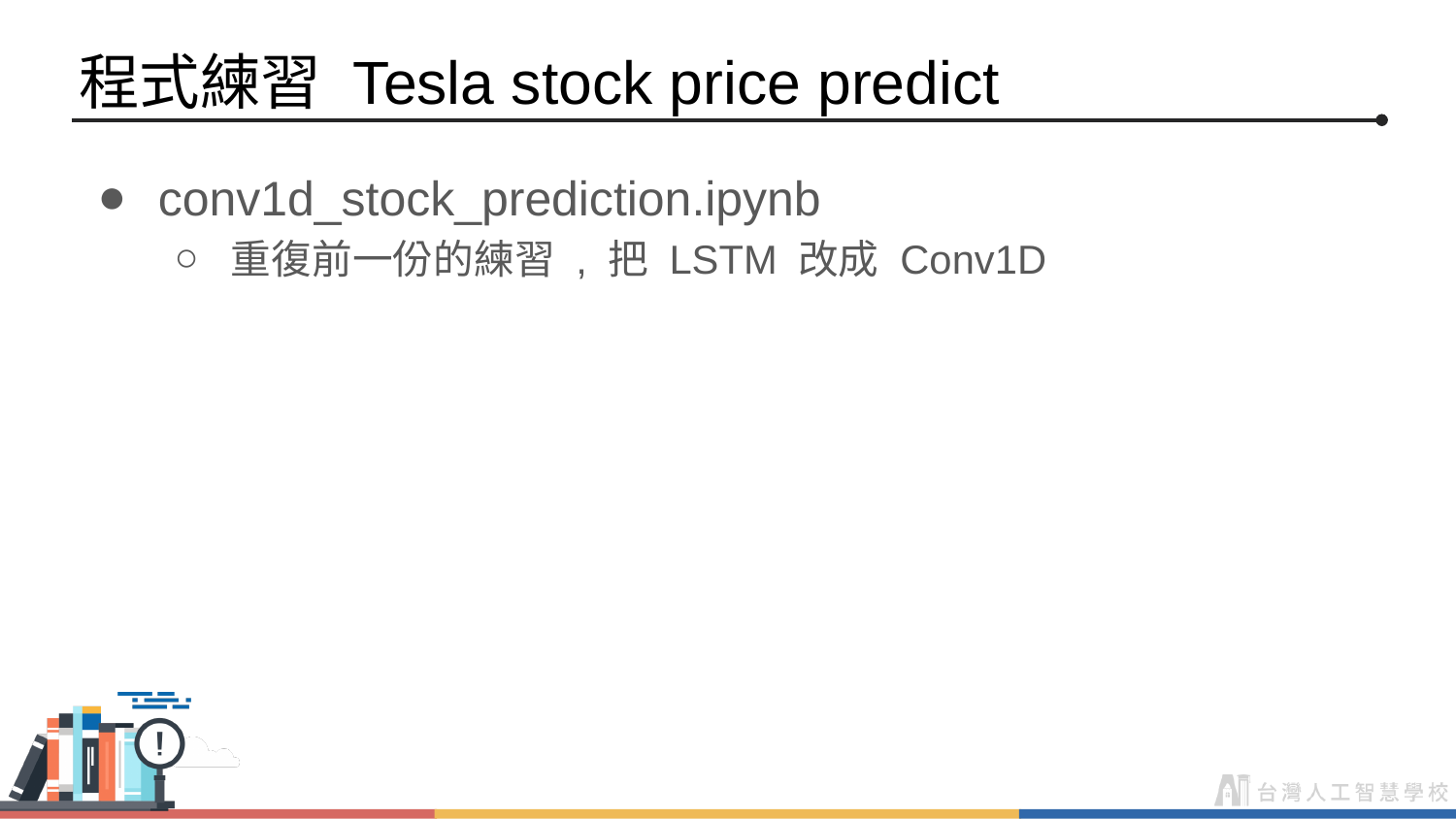

# 程式練習 Tesla stock price predict
conv1d_stock_prediction.ipynb
重復前一份的練習 , 把 LSTM 改成 Conv1D